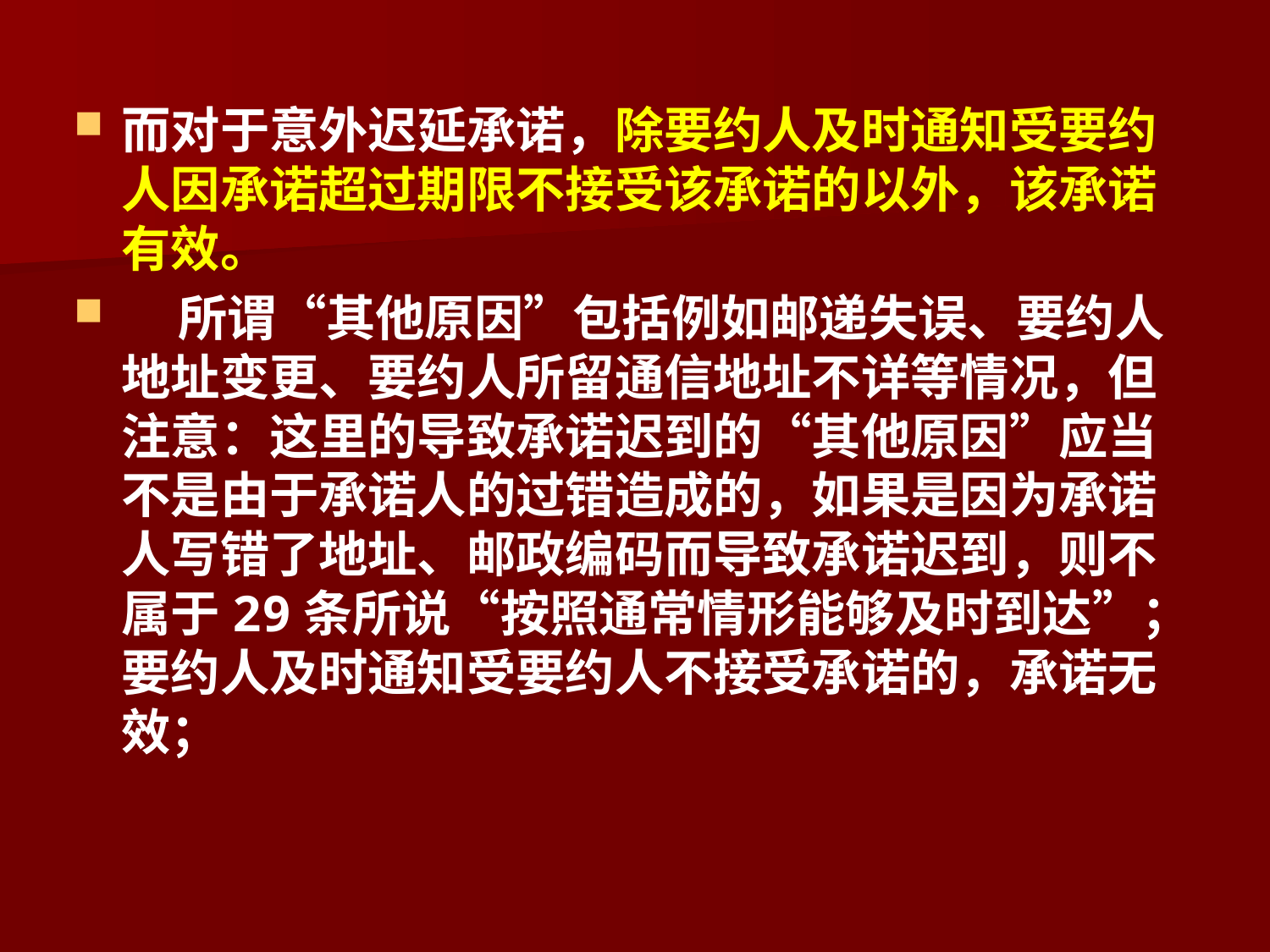

而对于意外迟延承诺，除要约人及时通知受要约人因承诺超过期限不接受该承诺的以外，该承诺有效。
    所谓“其他原因”包括例如邮递失误、要约人地址变更、要约人所留通信地址不详等情况，但注意：这里的导致承诺迟到的“其他原因”应当不是由于承诺人的过错造成的，如果是因为承诺人写错了地址、邮政编码而导致承诺迟到，则不属于29条所说“按照通常情形能够及时到达”；要约人及时通知受要约人不接受承诺的，承诺无效；
29